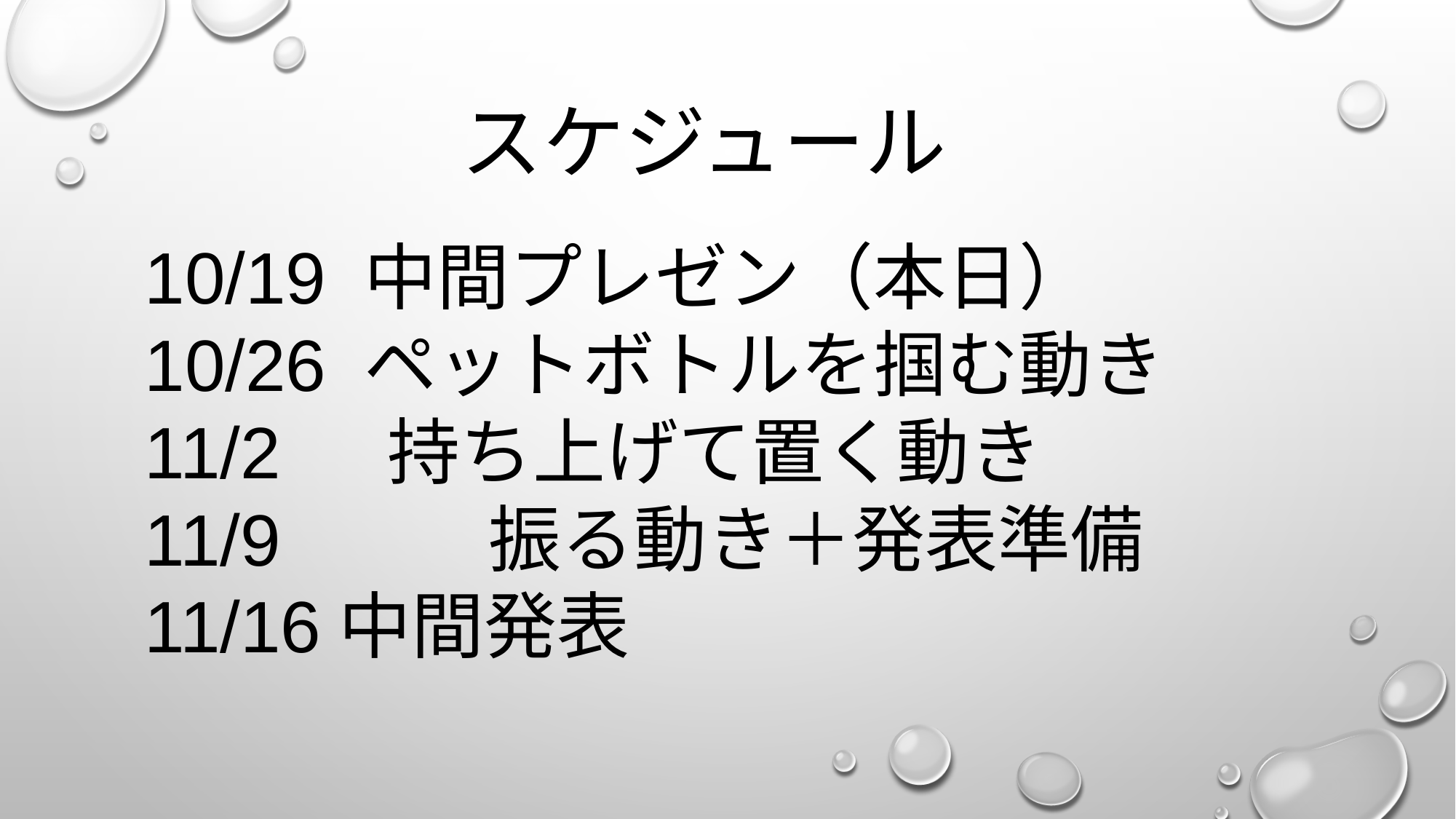

# スケジュール
10/19 中間プレゼン（本日）
10/26 ペットボトルを掴む動き
11/2　 持ち上げて置く動き
11/9　	 振る動き＋発表準備
11/16中間発表